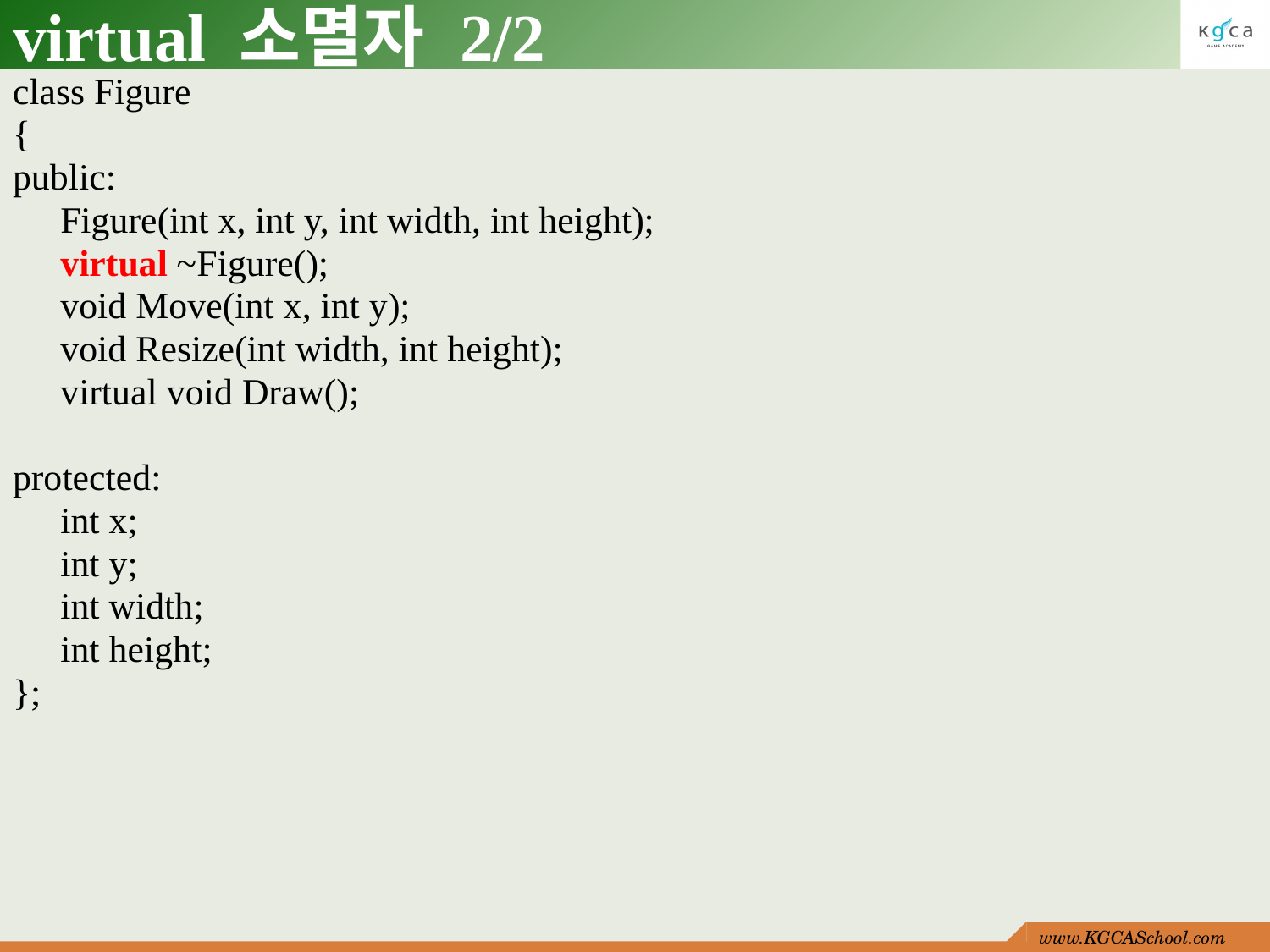

# virtual 소멸자 2/2
class Figure
{
public:
	Figure(int x, int y, int width, int height);
	virtual ~Figure();
	void Move(int x, int y);
	void Resize(int width, int height);
	virtual void Draw();

protected:
	int x;
	int y;
	int width;
	int height;
};